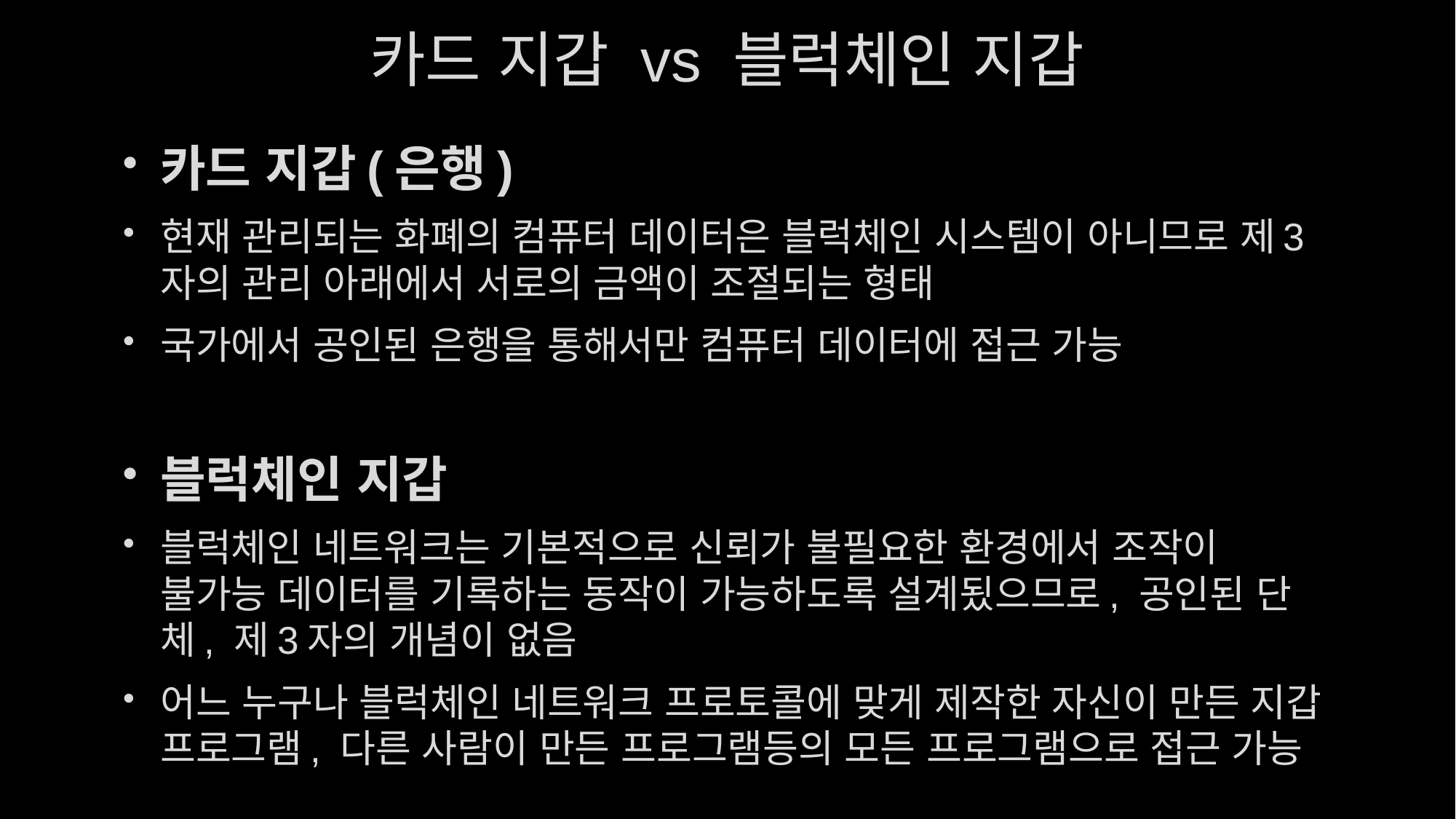

# 카드 지갑 vs 블럭체인 지갑
카드 지갑(은행)
현재 관리되는 화폐의 컴퓨터 데이터은 블럭체인 시스템이 아니므로 제3자의 관리 아래에서 서로의 금액이 조절되는 형태
국가에서 공인된 은행을 통해서만 컴퓨터 데이터에 접근 가능

블럭체인 지갑
블럭체인 네트워크는 기본적으로 신뢰가 불필요한 환경에서 조작이 불가능 데이터를 기록하는 동작이 가능하도록 설계됬으므로, 공인된 단체, 제3자의 개념이 없음
어느 누구나 블럭체인 네트워크 프로토콜에 맞게 제작한 자신이 만든 지갑 프로그램, 다른 사람이 만든 프로그램등의 모든 프로그램으로 접근 가능